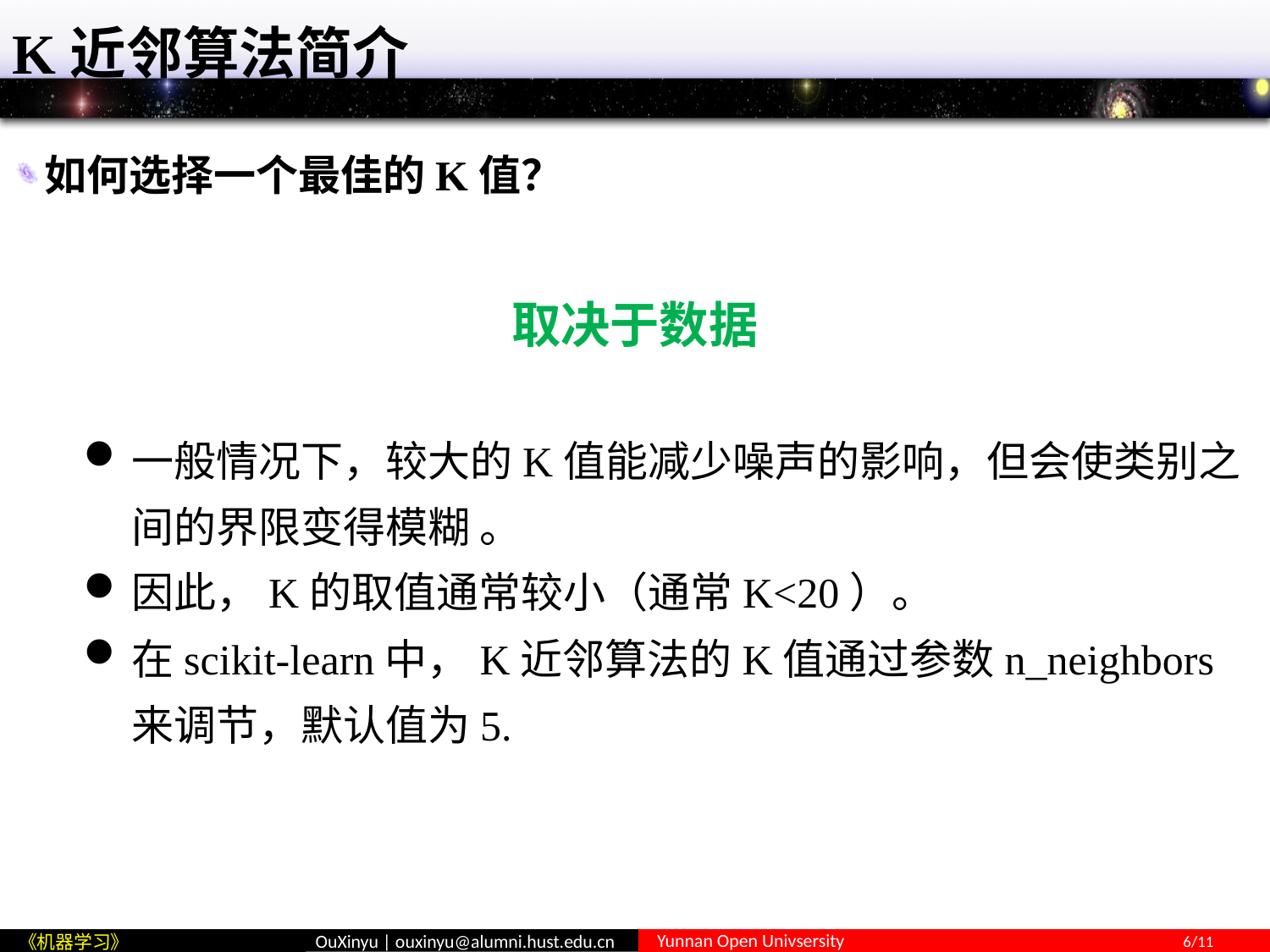

# K近邻算法简介
如何选择一个最佳的K值？

取决于数据

一般情况下，较大的K值能减少噪声的影响，但会使类别之间的界限变得模糊 。
因此，K的取值通常较小（通常K<20）。
在scikit-learn中，K近邻算法的K值通过参数n_neighbors来调节，默认值为5.